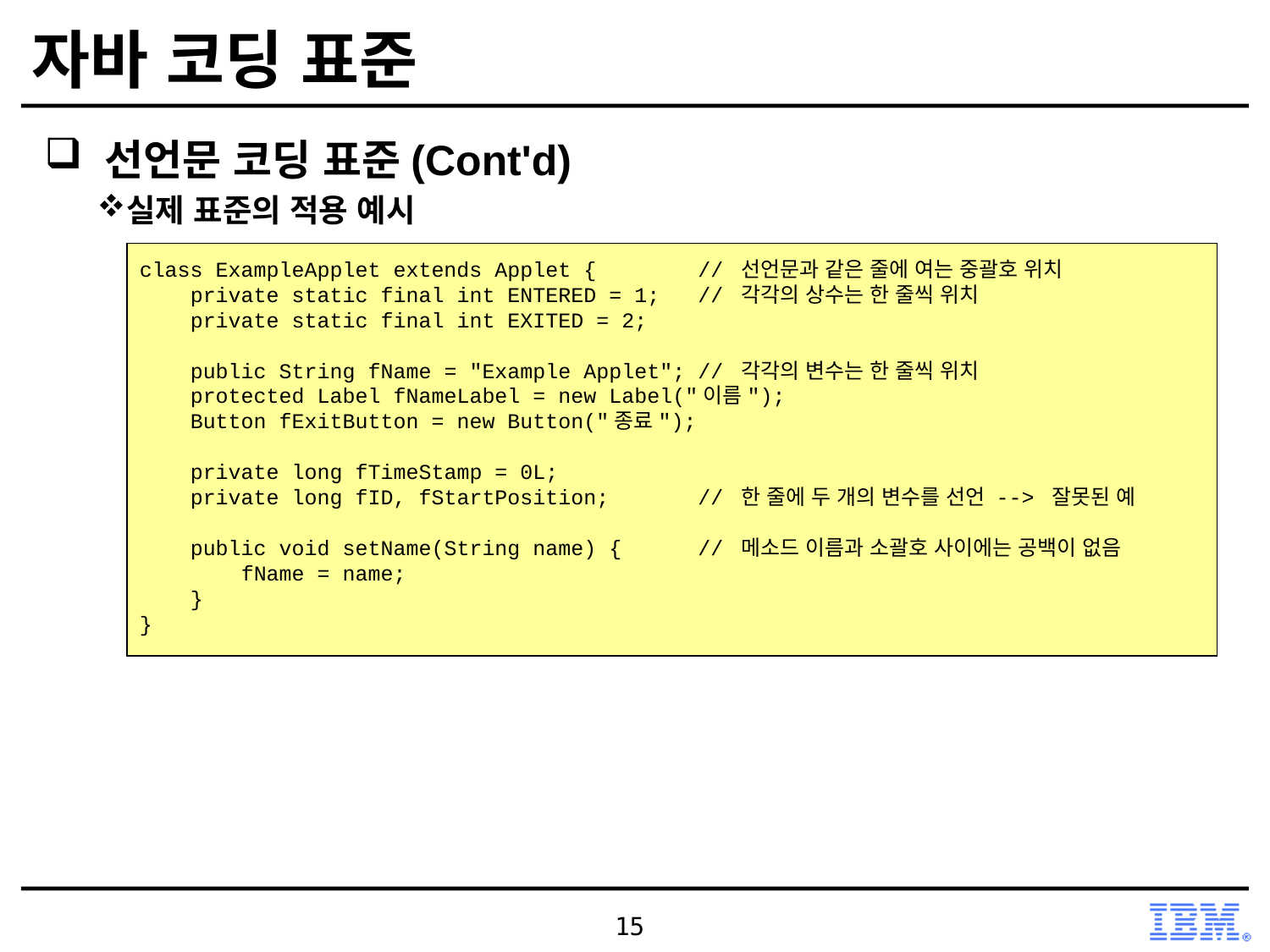

# 자바 코딩 표준
 선언문 코딩 표준(Cont'd)
실제 표준의 적용 예시
class ExampleApplet extends Applet {        // 선언문과 같은 줄에 여는 중괄호 위치
    private static final int ENTERED = 1;   // 각각의 상수는 한 줄씩 위치
    private static final int EXITED = 2;

    public String fName = "Example Applet"; // 각각의 변수는 한 줄씩 위치
    protected Label fNameLabel = new Label("이름");
    Button fExitButton = new Button("종료");

    private long fTimeStamp = 0L;
    private long fID, fStartPosition;       // 한 줄에 두 개의 변수를 선언 --> 잘못된 예

    public void setName(String name) {      // 메소드 이름과 소괄호 사이에는 공백이 없음
        fName = name;
    }
}
15